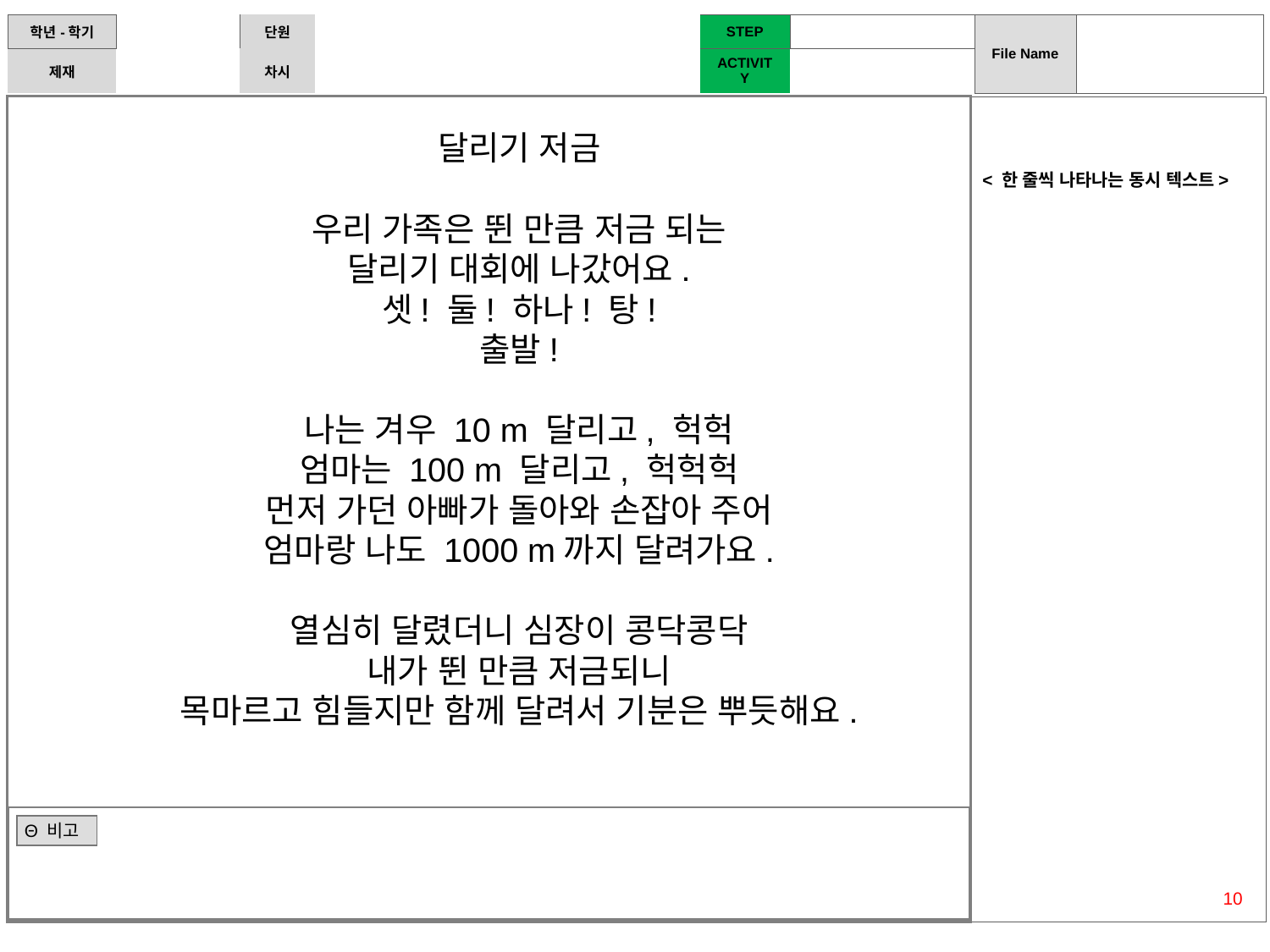

달리기 저금

우리 가족은 뛴 만큼 저금 되는
달리기 대회에 나갔어요.
셋! 둘! 하나! 탕!
출발!

나는 겨우 10 m 달리고, 헉헉
엄마는 100 m 달리고, 헉헉헉
먼저 가던 아빠가 돌아와 손잡아 주어
엄마랑 나도 1000 m까지 달려가요.

열심히 달렸더니 심장이 콩닥콩닥
내가 뛴 만큼 저금되니
목마르고 힘들지만 함께 달려서 기분은 뿌듯해요.

< 한 줄씩 나타나는 동시 텍스트>